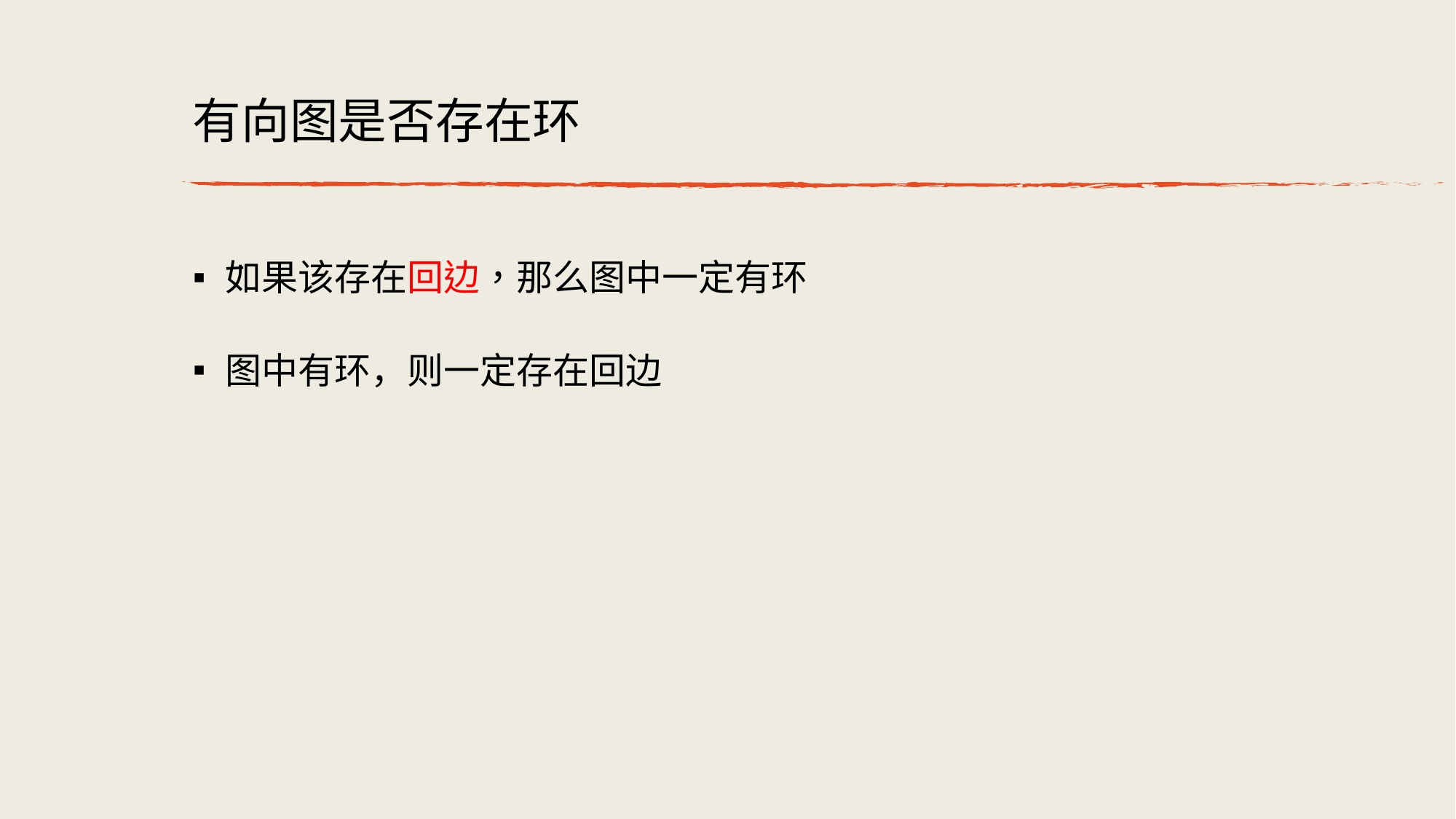

# 有向图是否存在环
如果该存在回边，那么图中⼀定有环
图中有环，则一定存在回边